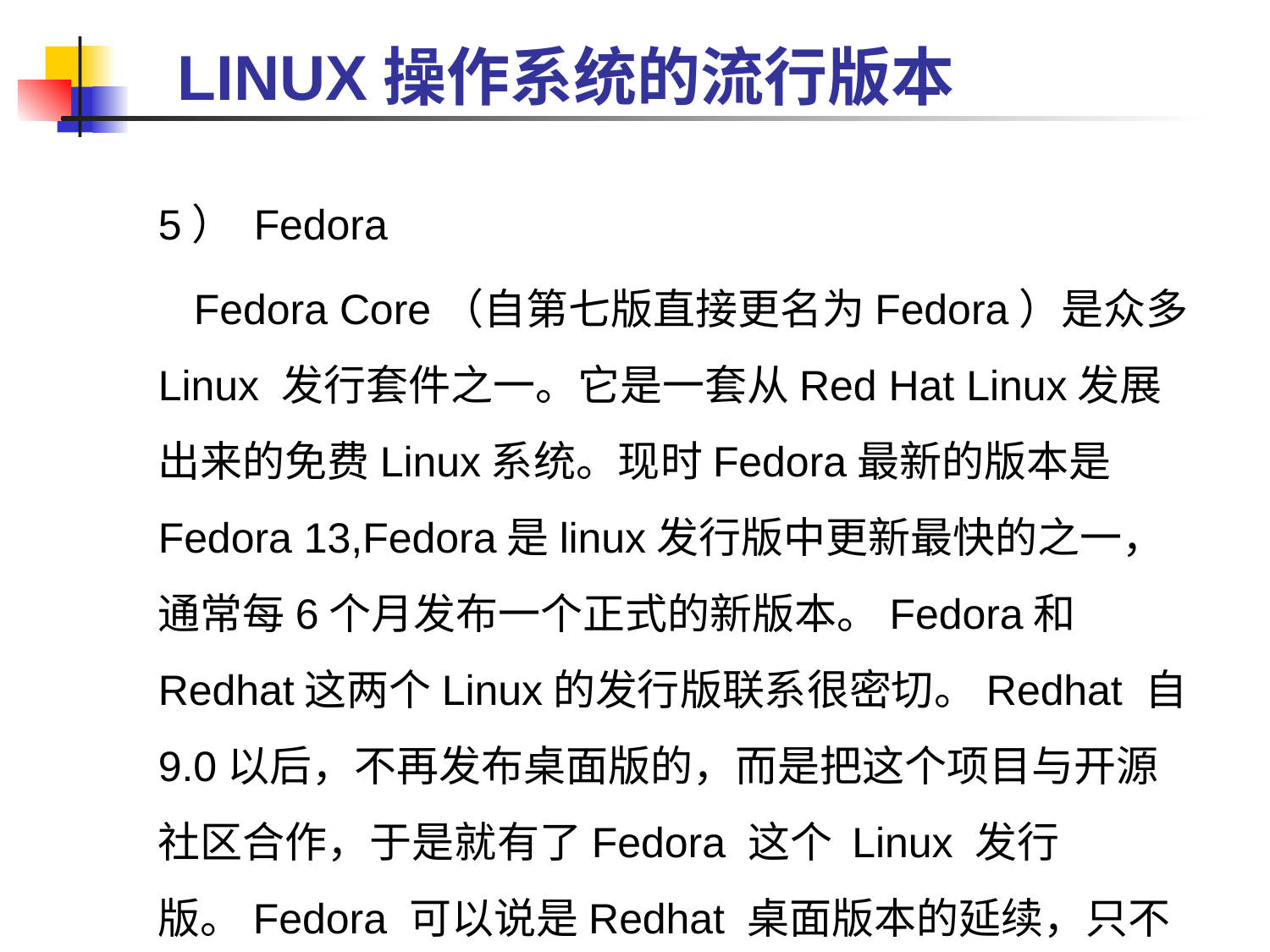

# LINUX操作系统的流行版本
5） Fedora
   Fedora Core（自第七版直接更名为Fedora）是众多 Linux 发行套件之一。它是一套从Red Hat Linux发展出来的免费Linux系统。现时Fedora最新的版本是Fedora 13,Fedora是linux发行版中更新最快的之一，通常每6个月发布一个正式的新版本。Fedora和Redhat这两个Linux的发行版联系很密切。Redhat 自9.0以后，不再发布桌面版的，而是把这个项目与开源社区合作，于是就有了Fedora 这个 Linux 发行版。Fedora 可以说是Redhat 桌面版本的延续，只不过是与开源社区合作。